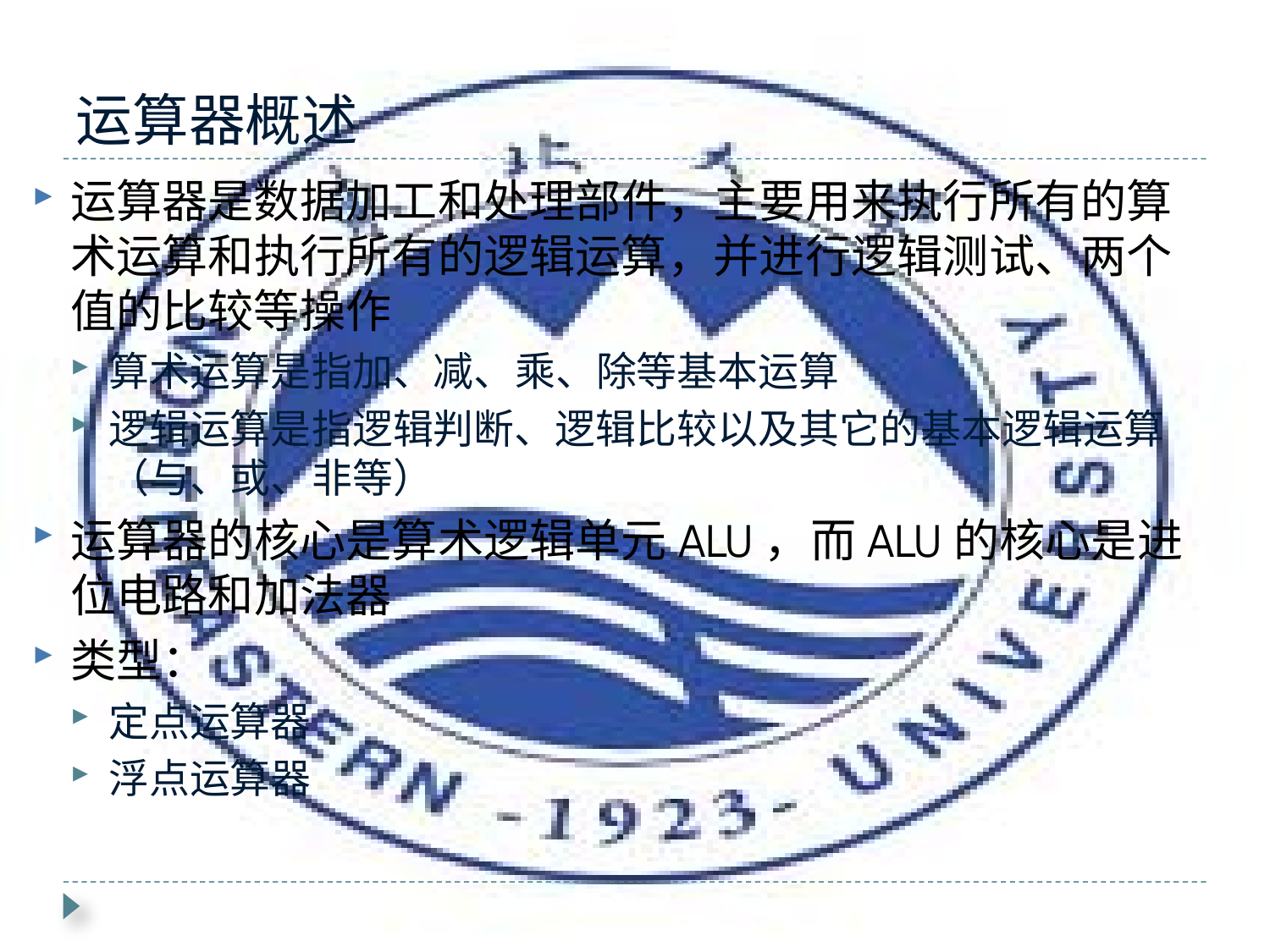

# 运算器概述
运算器是数据加工和处理部件，主要用来执行所有的算术运算和执行所有的逻辑运算，并进行逻辑测试、两个值的比较等操作
算术运算是指加、减、乘、除等基本运算
逻辑运算是指逻辑判断、逻辑比较以及其它的基本逻辑运算（与、或、非等）
运算器的核心是算术逻辑单元ALU，而ALU的核心是进位电路和加法器
类型：
定点运算器
浮点运算器